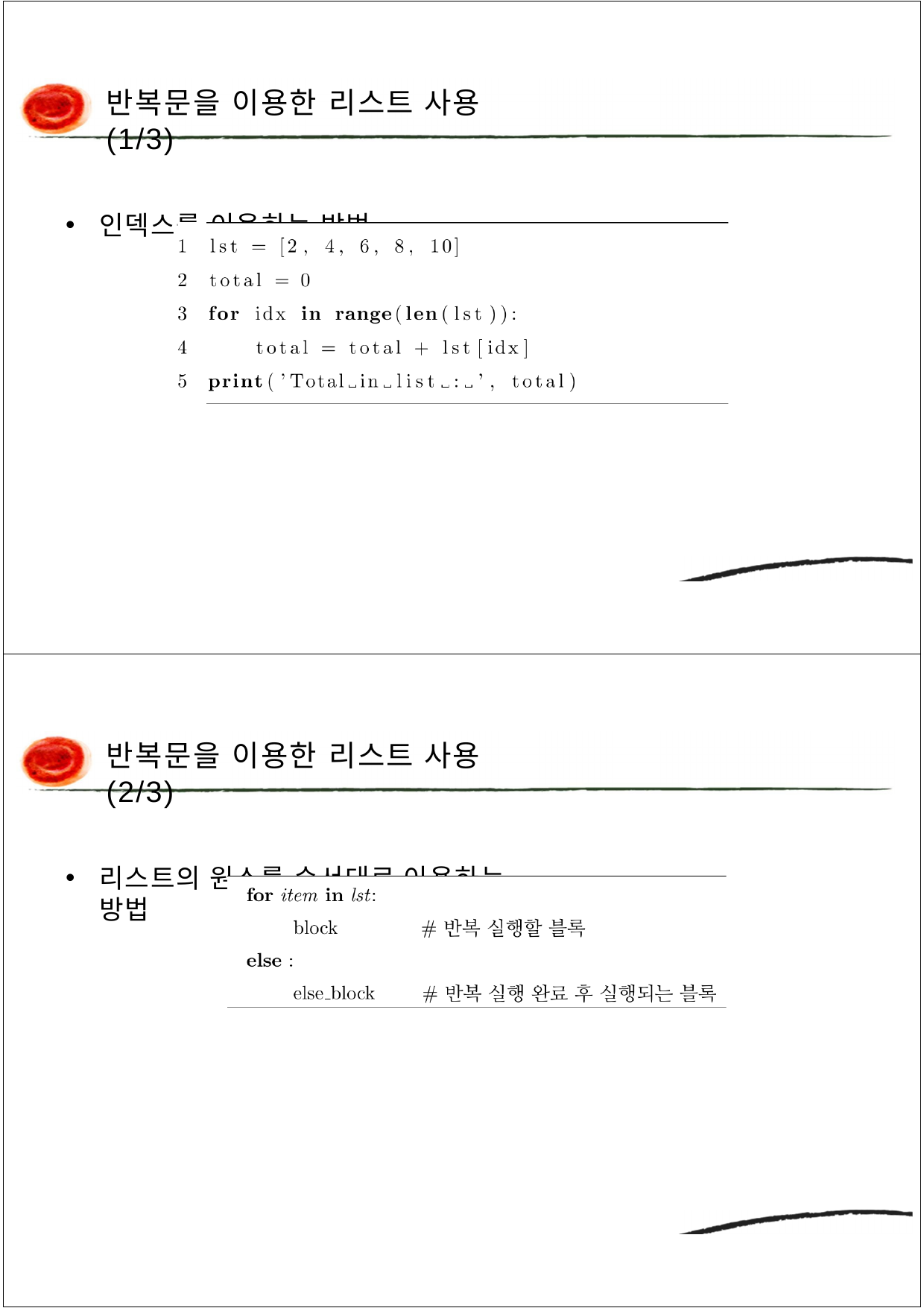

반복문을 이용한 리스트 사용(1/3)

인덱스를 이용하는 방법

반복문을 이용한 리스트 사용(2/3)

리스트의 원소를 순서대로 이용하는 방법